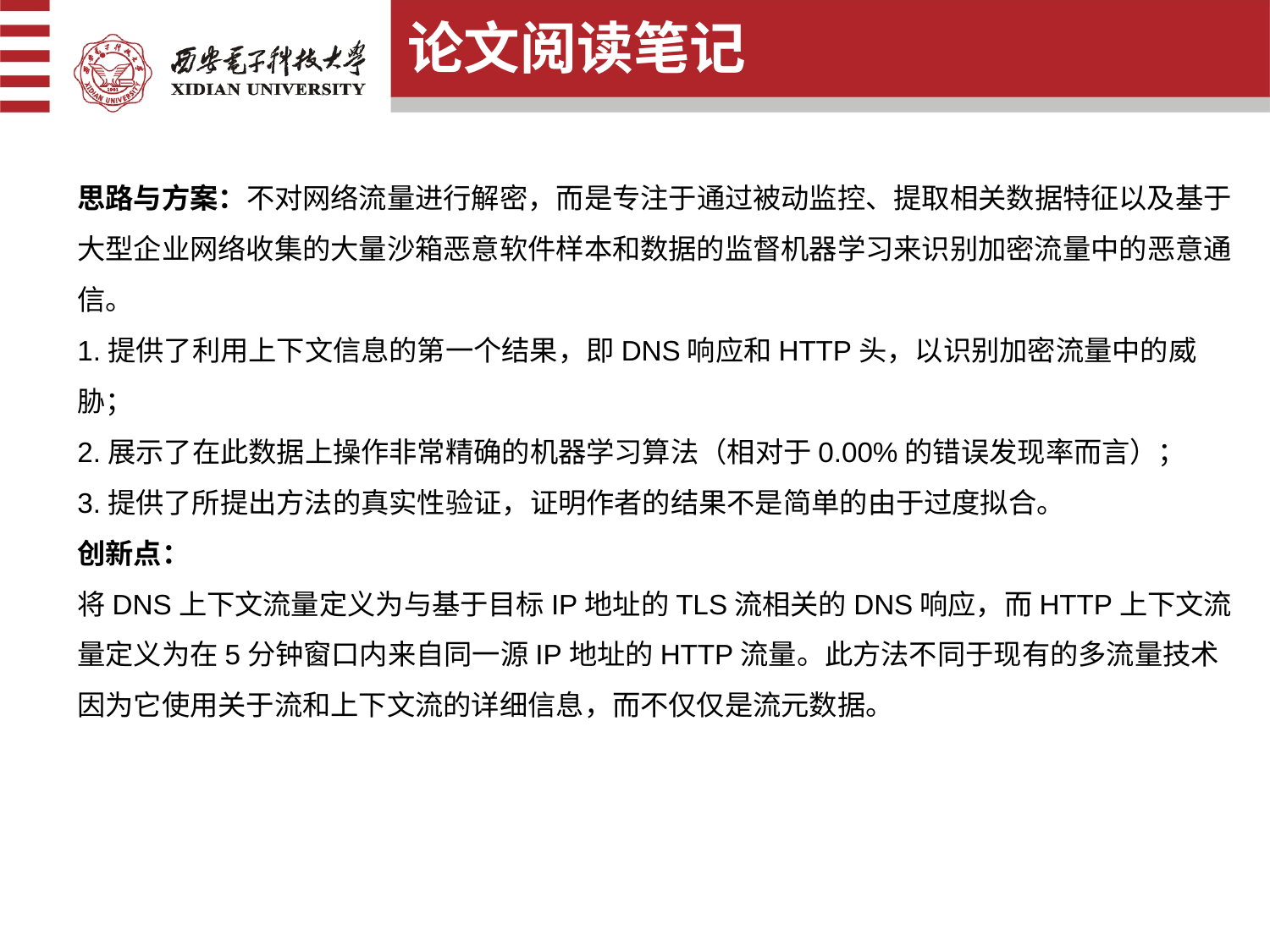

论文阅读笔记
思路与方案：不对网络流量进行解密，而是专注于通过被动监控、提取相关数据特征以及基于大型企业网络收集的大量沙箱恶意软件样本和数据的监督机器学习来识别加密流量中的恶意通信。
1.提供了利用上下文信息的第一个结果，即DNS响应和HTTP头，以识别加密流量中的威胁；
2.展示了在此数据上操作非常精确的机器学习算法（相对于0.00%的错误发现率而言）；
3.提供了所提出方法的真实性验证，证明作者的结果不是简单的由于过度拟合。
创新点：
将DNS上下文流量定义为与基于目标IP地址的TLS流相关的DNS响应，而HTTP上下文流量定义为在5分钟窗口内来自同一源IP地址的HTTP流量。此方法不同于现有的多流量技术因为它使用关于流和上下文流的详细信息，而不仅仅是流元数据。